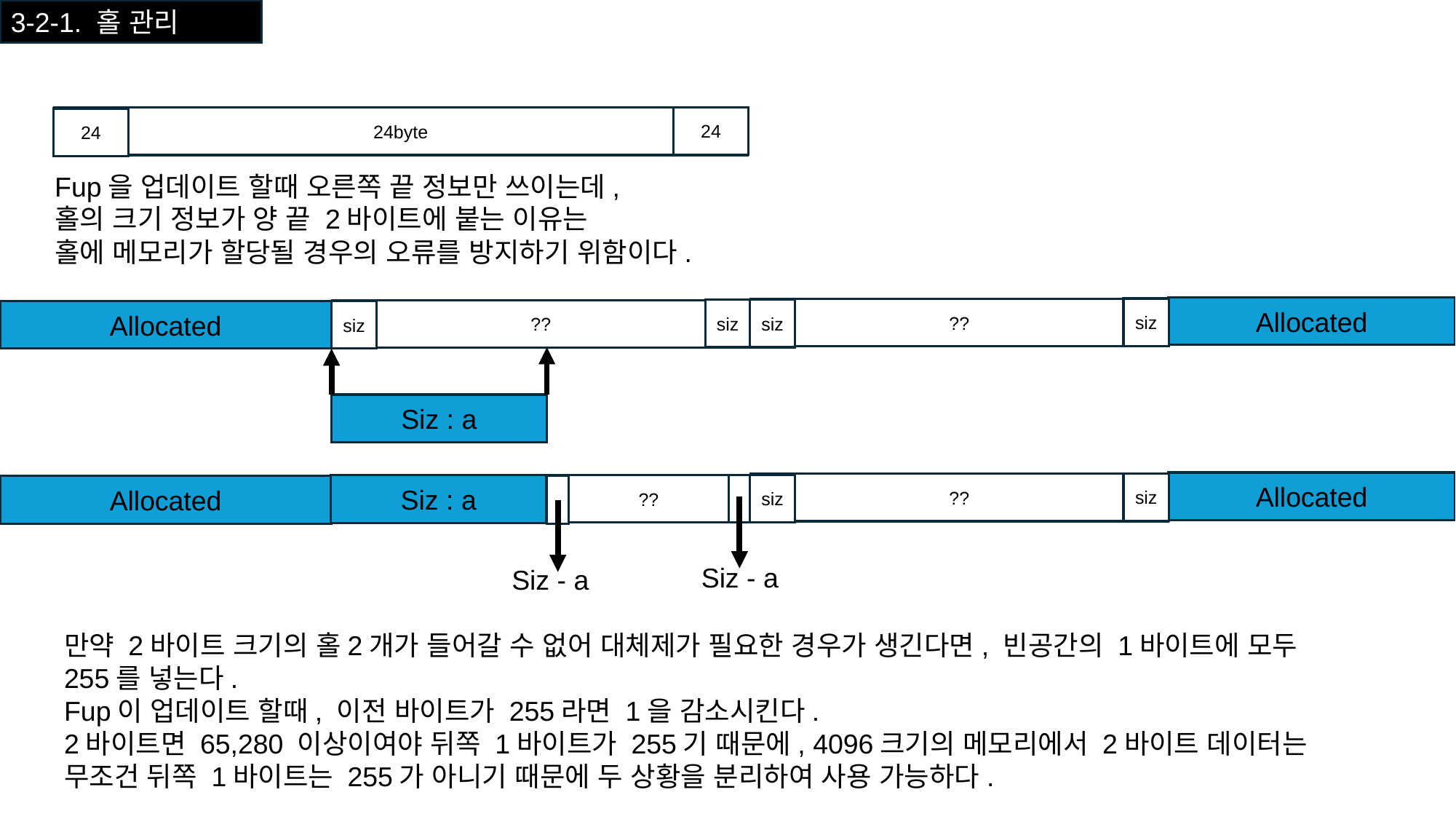

3-2-1. 홀 관리
24
24byte
24
Fup을 업데이트 할때 오른쪽 끝 정보만 쓰이는데,
홀의 크기 정보가 양 끝 2바이트에 붙는 이유는
홀에 메모리가 할당될 경우의 오류를 방지하기 위함이다.
Allocated
siz
??
siz
siz
??
siz
Allocated
Siz : a
Allocated
siz
??
siz

??

Siz : a
Allocated
Siz - a
Siz - a
만약 2바이트 크기의 홀2개가 들어갈 수 없어 대체제가 필요한 경우가 생긴다면, 빈공간의 1바이트에 모두 255를 넣는다.
Fup이 업데이트 할때, 이전 바이트가 255라면 1을 감소시킨다.
2바이트면 65,280 이상이여야 뒤쪽 1바이트가 255기 때문에, 4096크기의 메모리에서 2바이트 데이터는 무조건 뒤쪽 1바이트는 255가 아니기 때문에 두 상황을 분리하여 사용 가능하다.